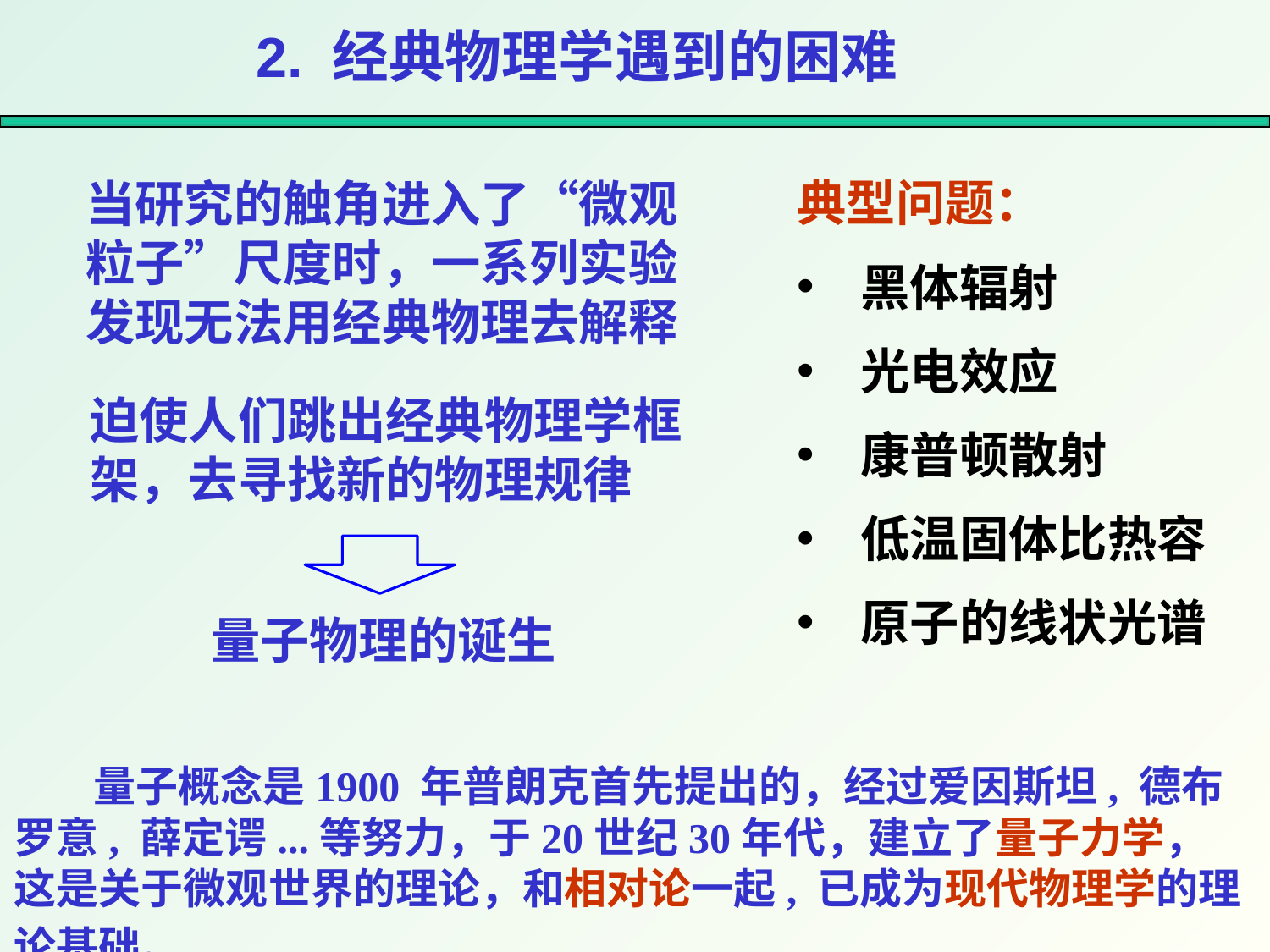

2. 经典物理学遇到的困难

当研究的触角进入了“微观粒子”尺度时，一系列实验发现无法用经典物理去解释
典型问题：
黑体辐射
光电效应
康普顿散射
低温固体比热容
原子的线状光谱
迫使人们跳出经典物理学框架，去寻找新的物理规律

量子物理的诞生
      量子概念是1900 年普朗克首先提出的，经过爱因斯坦, 德布罗意, 薛定谔...等努力，于20世纪30年代，建立了量子力学，这是关于微观世界的理论，和相对论一起, 已成为现代物理学的理论基础。